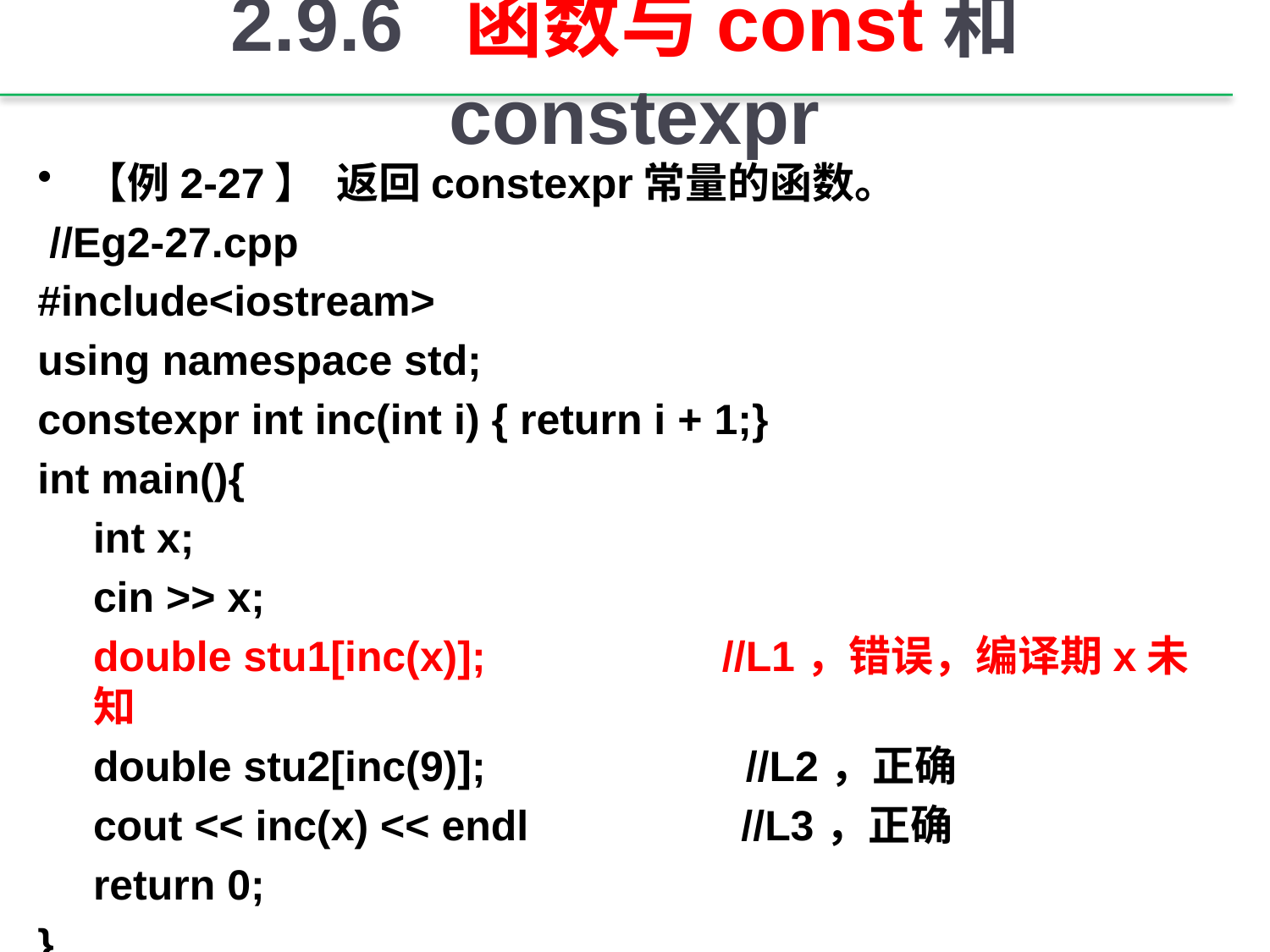

# 2.9.6  函数与const和constexpr
【例2-27】  返回constexpr常量的函数。
 //Eg2-27.cpp
#include<iostream>
using namespace std;
constexpr int inc(int i) { return i + 1;}
int main(){
int x;
cin >> x;
double stu1[inc(x)];                    //L1，错误，编译期x未知
double stu2[inc(9)];                      //L2，正确
cout << inc(x) << endl                  //L3，正确
return 0;
}